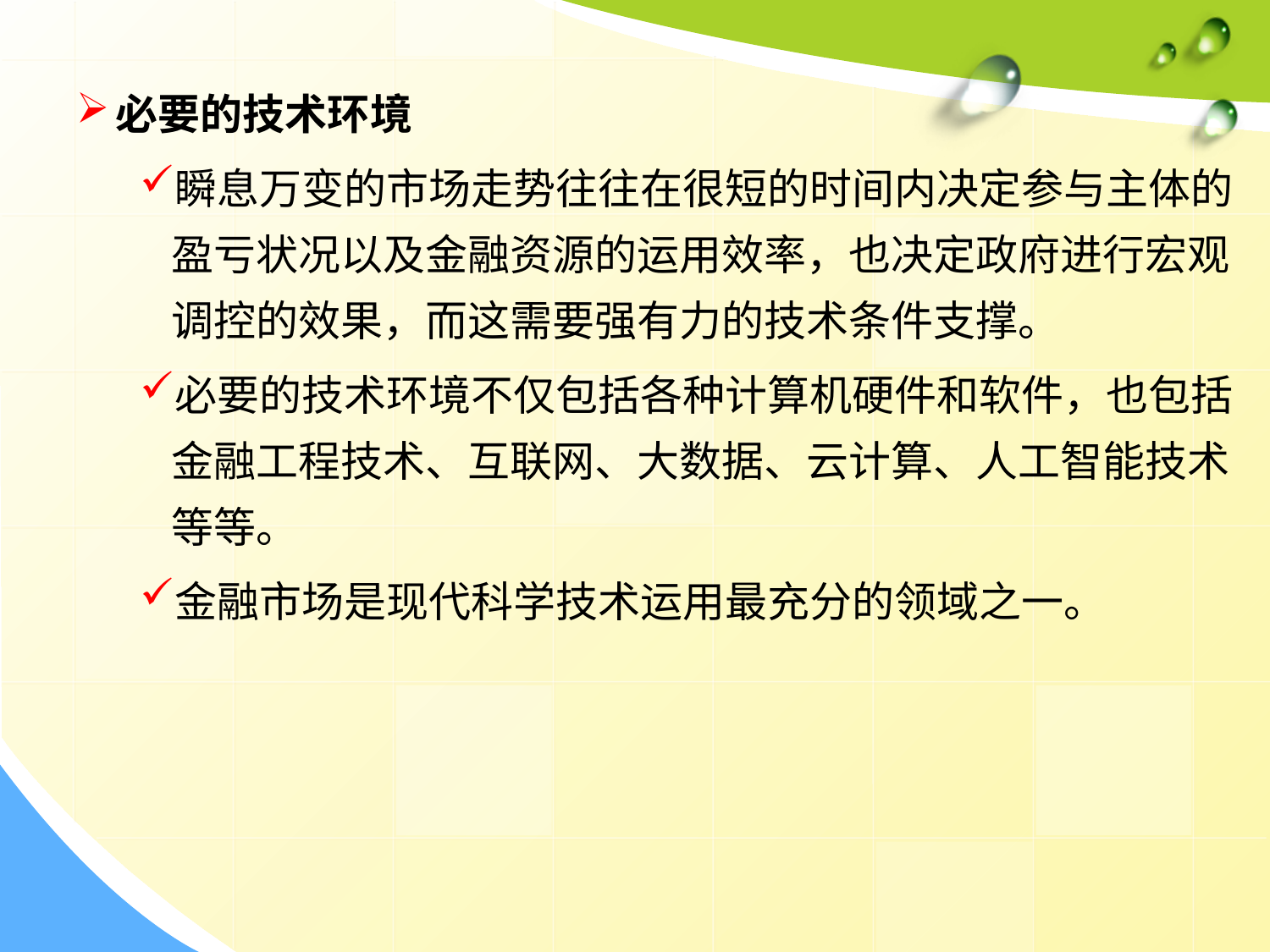

必要的技术环境
瞬息万变的市场走势往往在很短的时间内决定参与主体的盈亏状况以及金融资源的运用效率，也决定政府进行宏观调控的效果，而这需要强有力的技术条件支撑。
必要的技术环境不仅包括各种计算机硬件和软件，也包括金融工程技术、互联网、大数据、云计算、人工智能技术等等。
金融市场是现代科学技术运用最充分的领域之一。